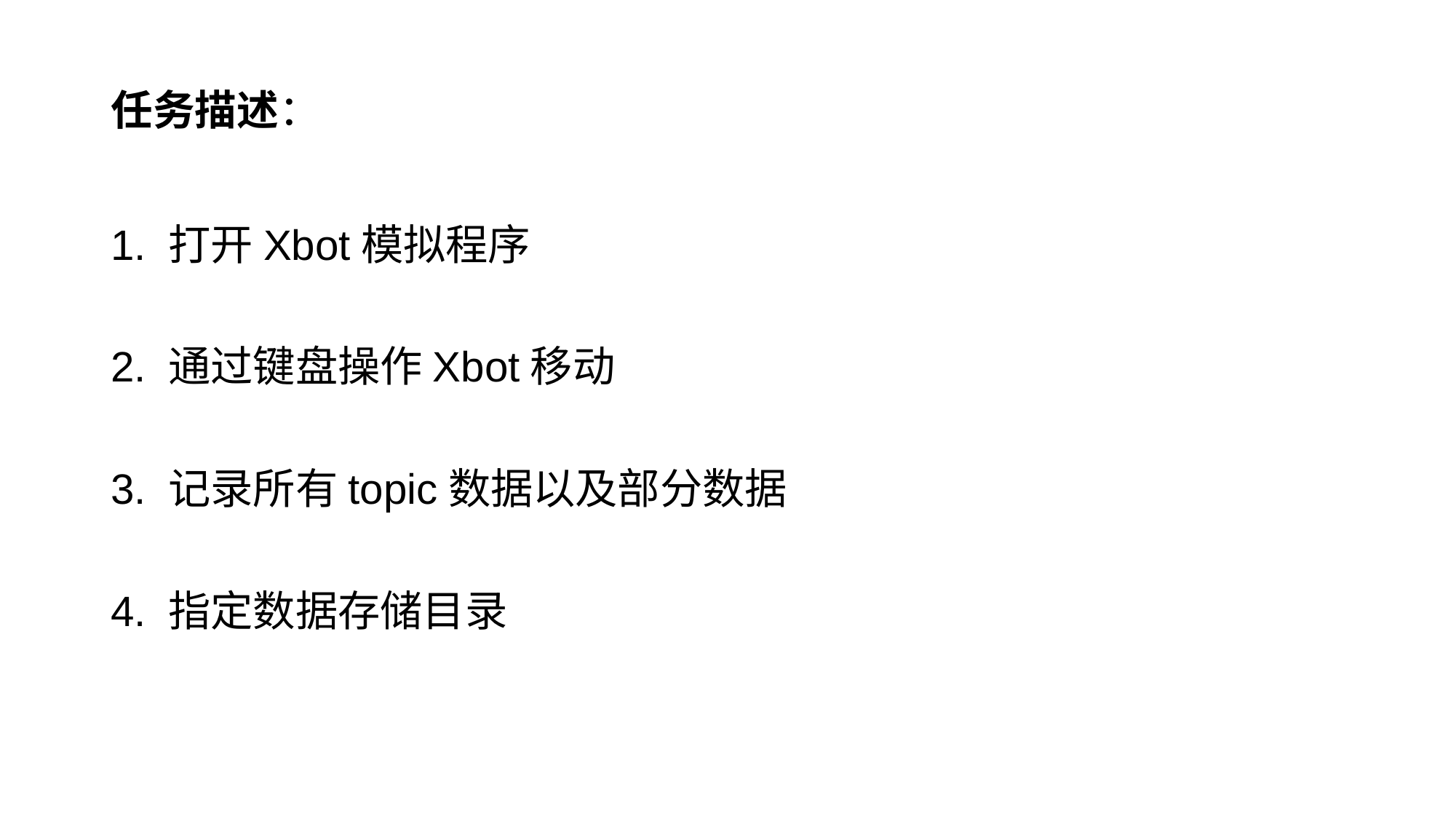

# 任务描述：
1. 打开Xbot模拟程序

2. 通过键盘操作Xbot移动

3. 记录所有topic数据以及部分数据

4. 指定数据存储目录